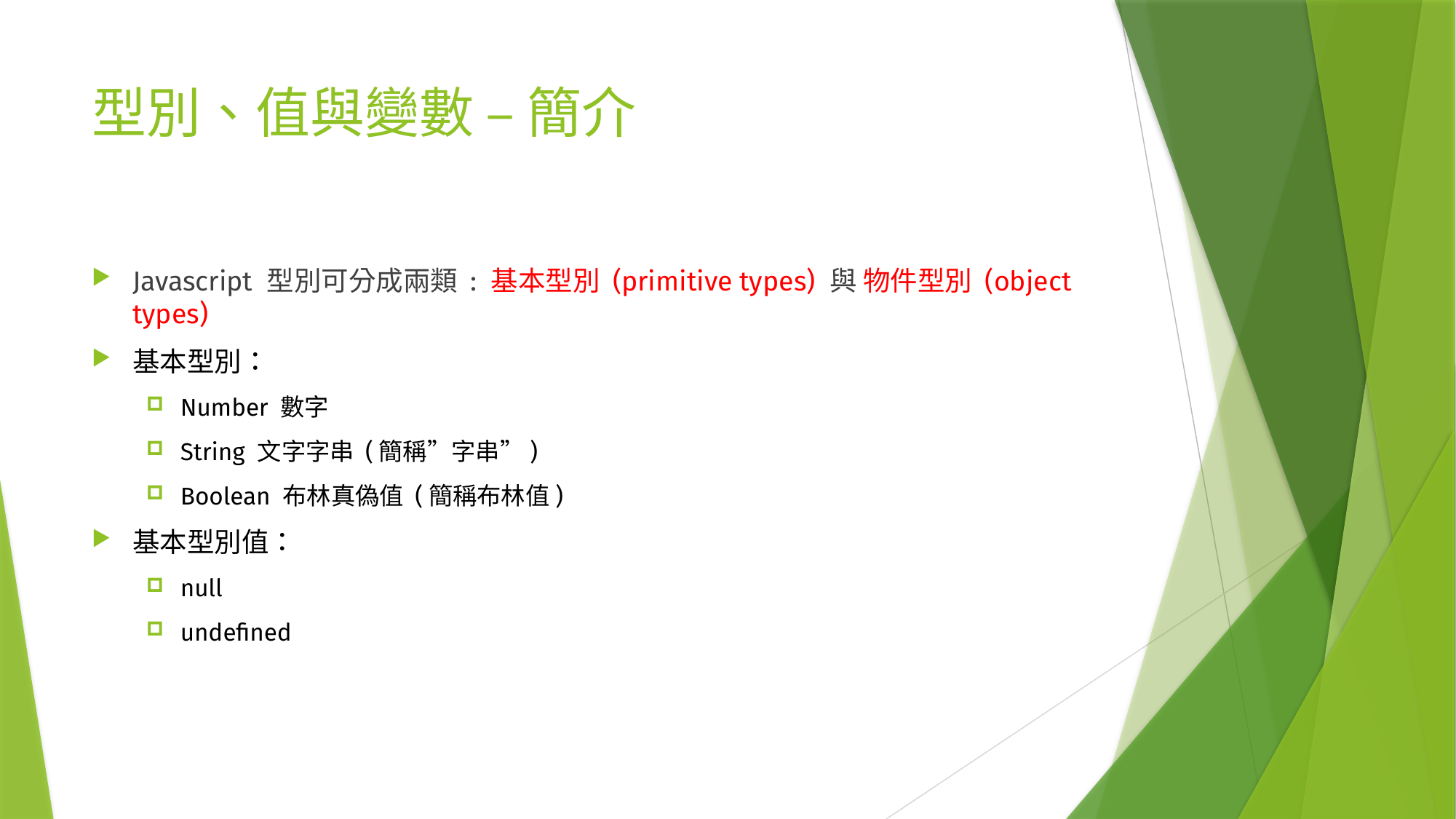

# 型別、值與變數 – 簡介
Javascript 型別可分成兩類 : 基本型別 (primitive types) 與 物件型別 (object types)
基本型別：
Number 數字
String 文字字串 (簡稱”字串”)
Boolean 布林真偽值 (簡稱布林值)
基本型別值：
null
undefined